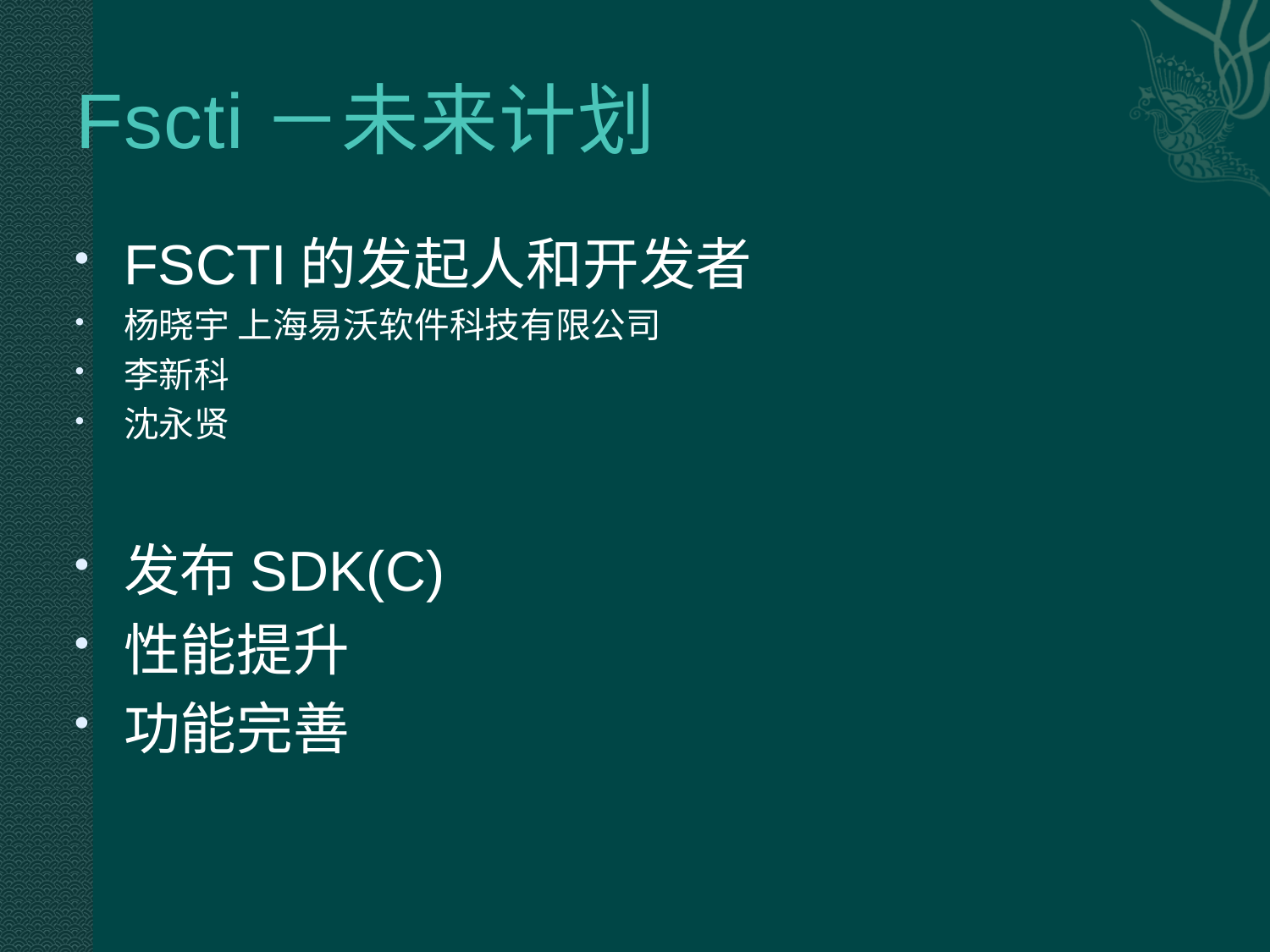

# Fscti－未来计划
FSCTI的发起人和开发者
杨晓宇 上海易沃软件科技有限公司
李新科
沈永贤

发布SDK(C)
性能提升
功能完善